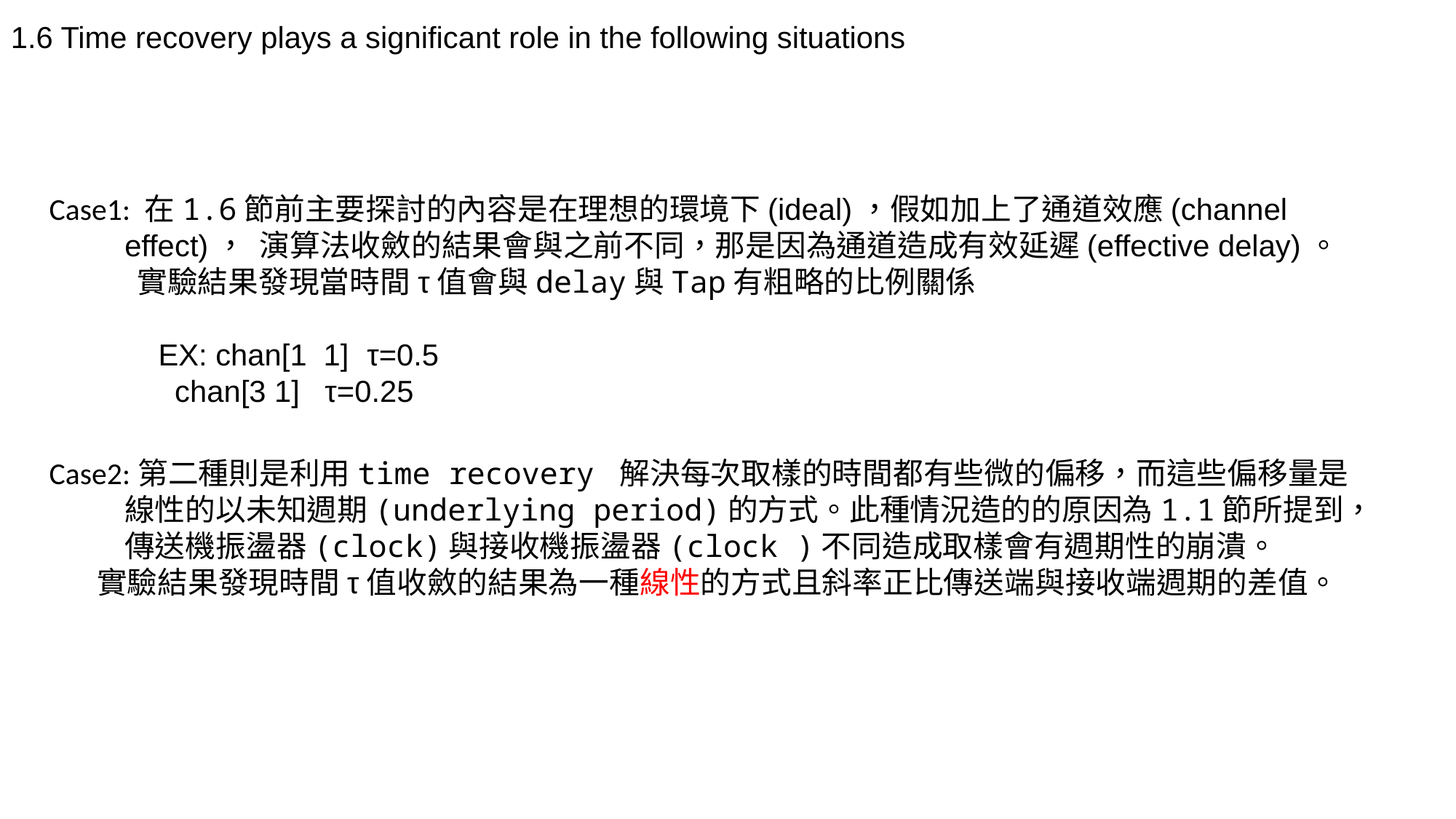

1.6 Time recovery plays a significant role in the following situations
Case1: 在1.6節前主要探討的內容是在理想的環境下(ideal)，假如加上了通道效應(channel effect)，  演算法收斂的結果會與之前不同，那是因為通道造成有效延遲(effective delay)。
            實驗結果發現當時間τ值會與delay與Tap有粗略的比例關係

      EX: chan[1  1] τ=0.5
               chan[3 1]   τ=0.25

Case2:第二種則是利用time recovery 解決每次取樣的時間都有些微的偏移，而這些偏移量是線性的以未知週期(underlying period)的方式。此種情況造的的原因為1.1節所提到，傳送機振盪器(clock)與接收機振盪器(clock )不同造成取樣會有週期性的崩潰。
      實驗結果發現時間τ值收斂的結果為一種線性的方式且斜率正比傳送端與接收端週期的差值。